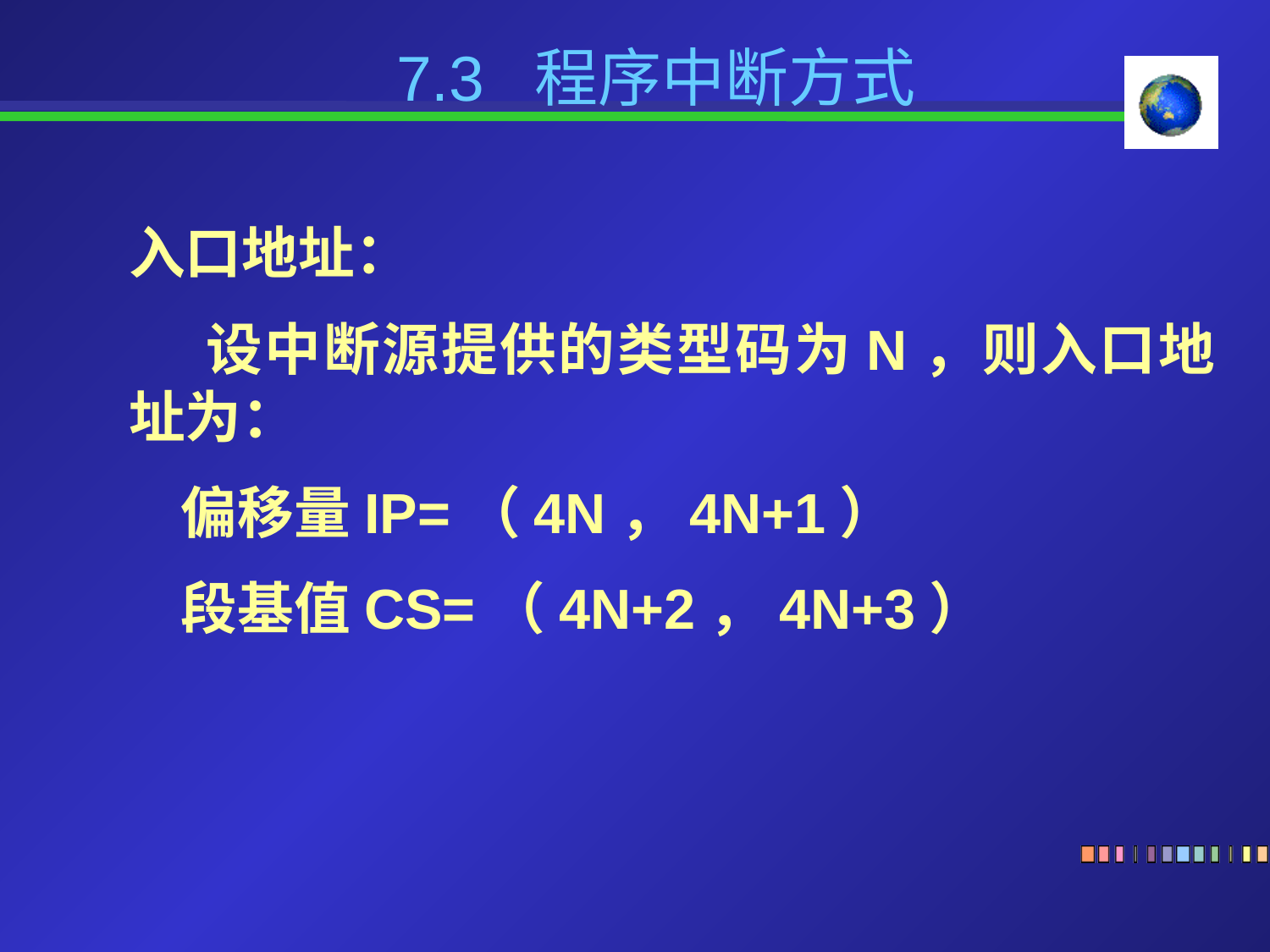

7.3  程序中断方式
入口地址：
    设中断源提供的类型码为N，则入口地址为：
   偏移量IP=（4N，4N+1）
   段基值CS=（4N+2，4N+3）
44